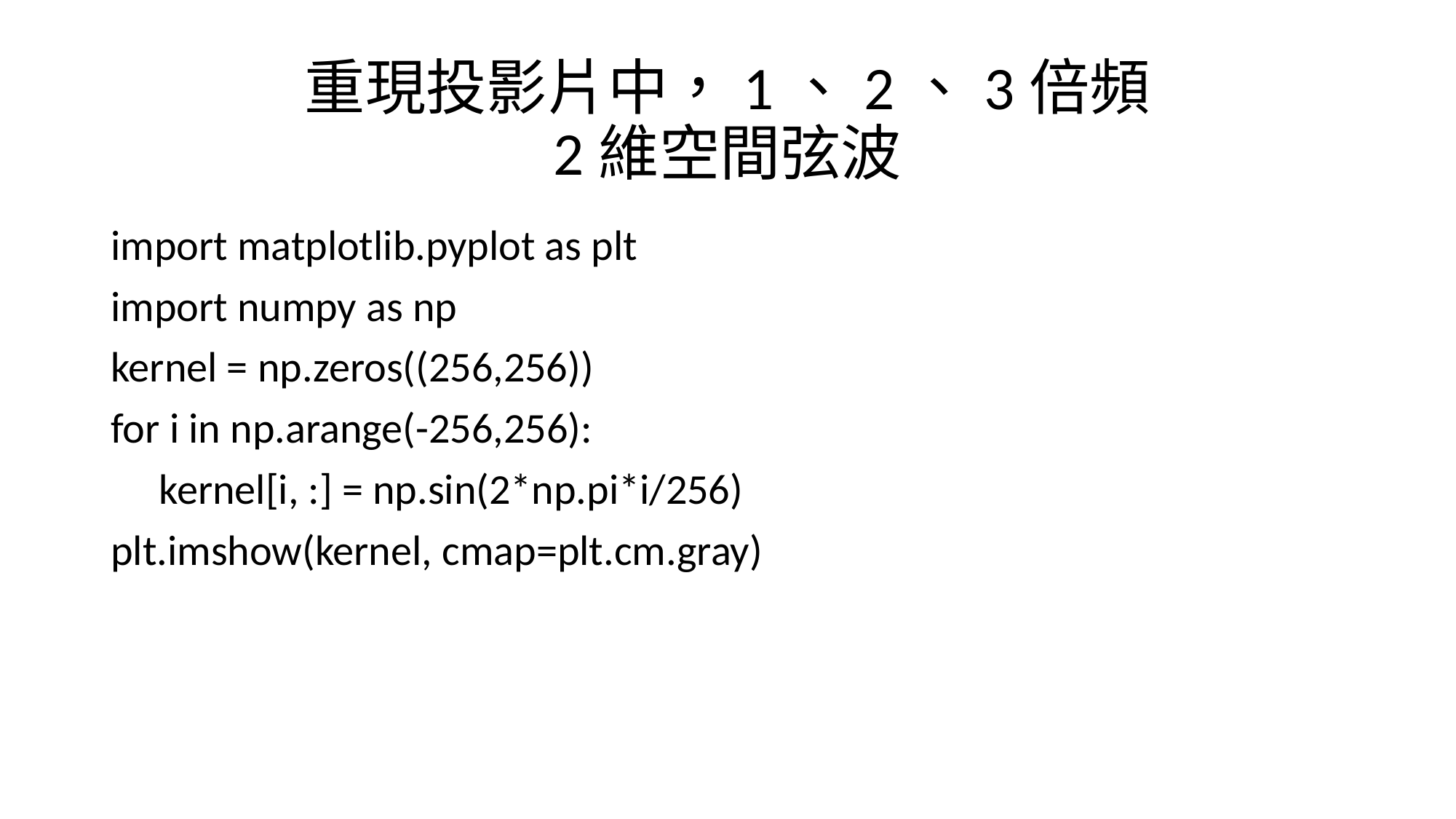

# 重現投影片中，1、2、3倍頻 2維空間弦波
import matplotlib.pyplot as plt
import numpy as np
kernel = np.zeros((256,256))
for i in np.arange(-256,256):
     kernel[i, :] = np.sin(2*np.pi*i/256)
plt.imshow(kernel, cmap=plt.cm.gray)